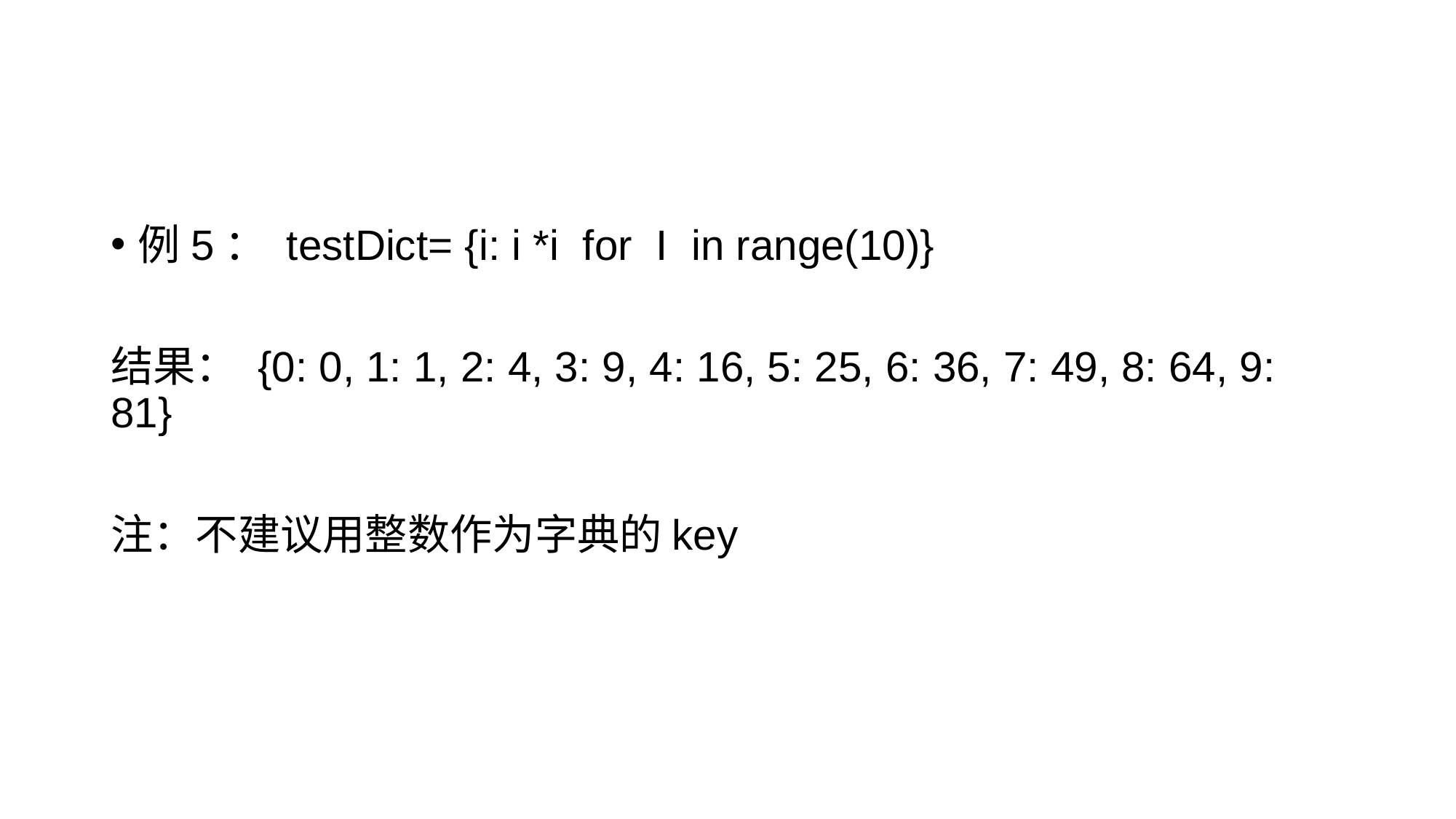

例5： testDict= {i: i *i  for  I  in range(10)}

结果： {0: 0, 1: 1, 2: 4, 3: 9, 4: 16, 5: 25, 6: 36, 7: 49, 8: 64, 9: 81}

注：不建议用整数作为字典的key